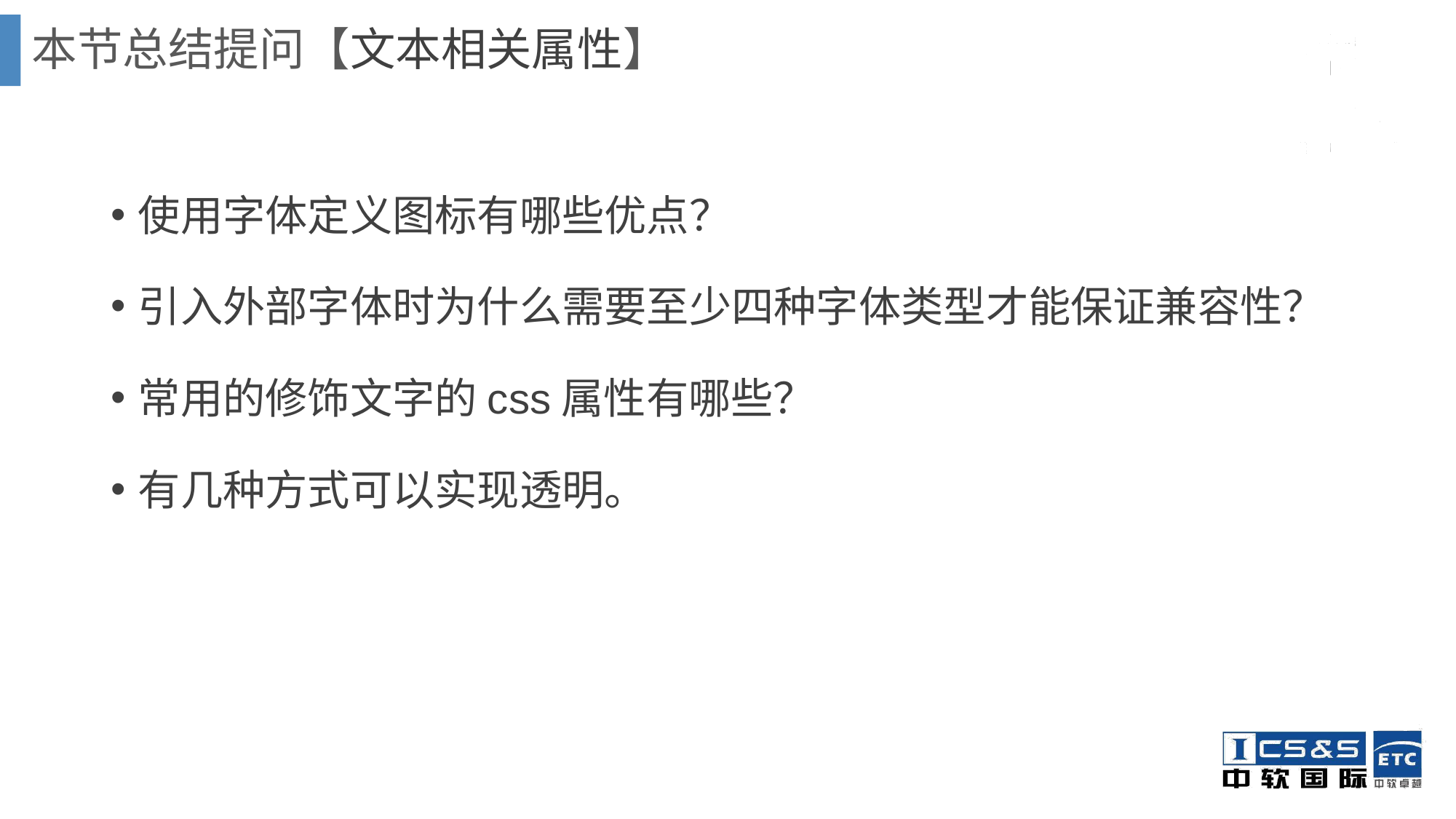

# 本节总结提问【文本相关属性】
使用字体定义图标有哪些优点？
引入外部字体时为什么需要至少四种字体类型才能保证兼容性？
常用的修饰文字的css属性有哪些？
有几种方式可以实现透明。